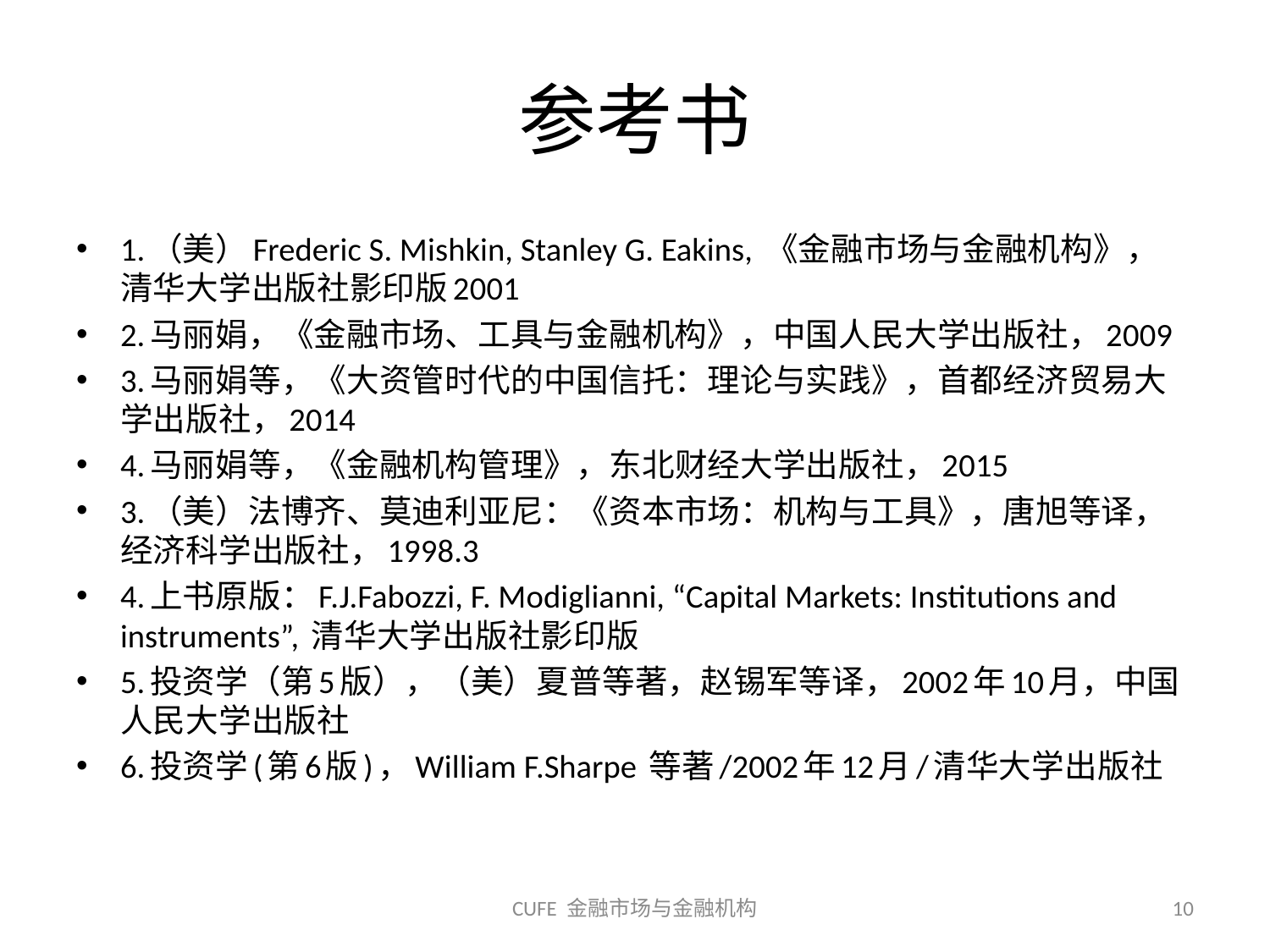

# 参考书
1.（美）Frederic S. Mishkin, Stanley G. Eakins, 《金融市场与金融机构》， 清华大学出版社影印版2001
2.马丽娟，《金融市场、工具与金融机构》，中国人民大学出版社，2009
3.马丽娟等，《大资管时代的中国信托：理论与实践》，首都经济贸易大学出版社，2014
4.马丽娟等，《金融机构管理》，东北财经大学出版社，2015
3.（美）法博齐、莫迪利亚尼：《资本市场：机构与工具》，唐旭等译，经济科学出版社，1998.3
4.上书原版：F.J.Fabozzi, F. Modiglianni, “Capital Markets: Institutions and instruments”, 清华大学出版社影印版
5.投资学（第5版），（美）夏普等著，赵锡军等译，2002年10月，中国人民大学出版社
6.投资学(第6版)，William F.Sharpe 等著/2002年12月/清华大学出版社
CUFE 金融市场与金融机构
10